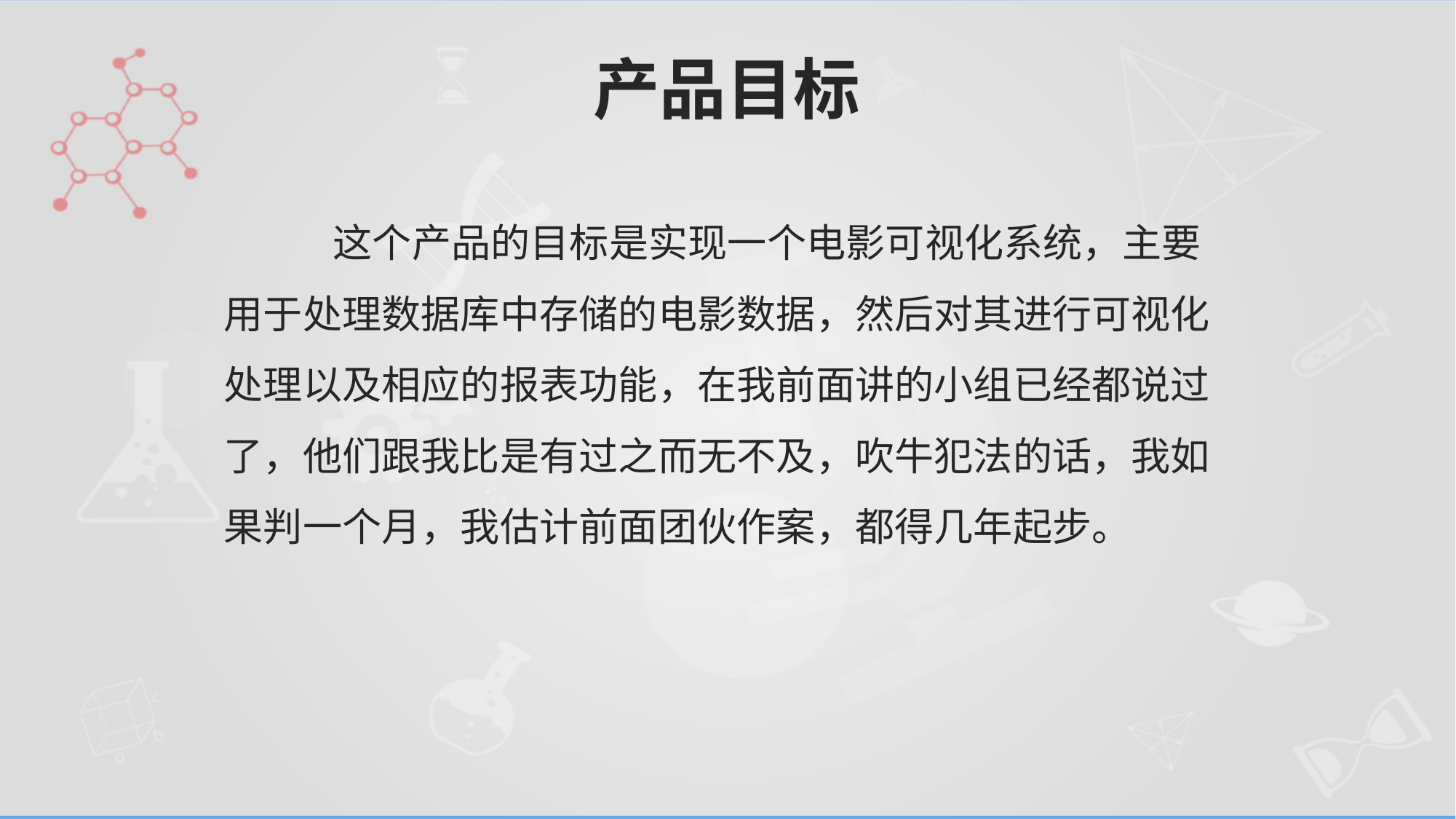

# 产品目标
	这个产品的目标是实现一个电影可视化系统，主要用于处理数据库中存储的电影数据，然后对其进行可视化处理以及相应的报表功能，在我前面讲的小组已经都说过了，他们跟我比是有过之而无不及，吹牛犯法的话，我如果判一个月，我估计前面团伙作案，都得几年起步。